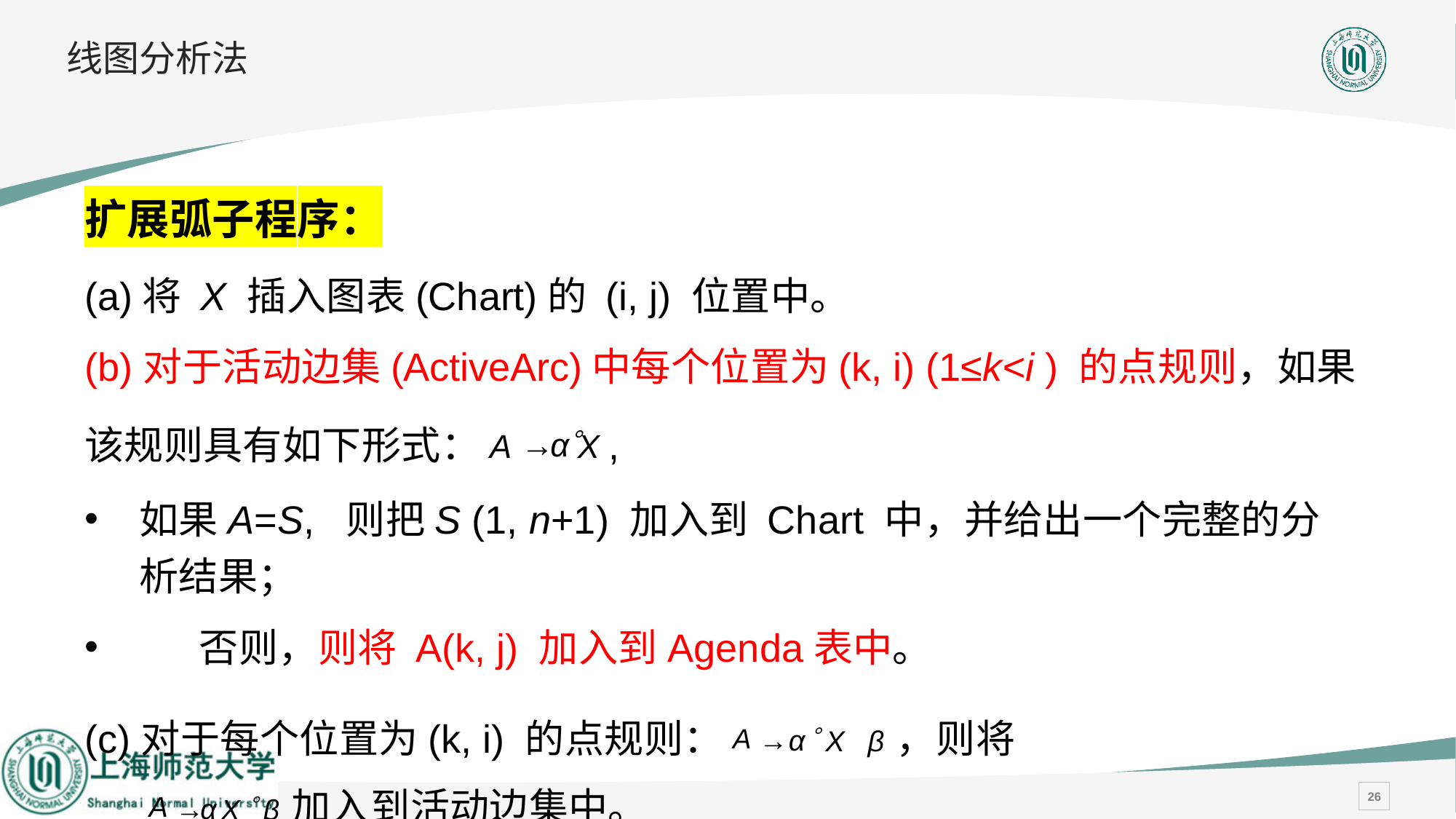

# 线图分析法
扩展弧子程序：
(a)将 X 插入图表(Chart)的(i, j) 位置中。
(b)对于活动边集(ActiveArc)中每个位置为(k, i) (1≤k<i ) 的点规则，如果该规则具有如下形式：A →α°X ,
如果A=S,  则把S (1, n+1) 加入到Chart 中，并给出一个完整的分析结果；
	否则，则将 A(k, j) 加入到Agenda表中。
(c)对于每个位置为(k, i) 的点规则：A → α ° X   β，则将
A →α X ° β加入到活动边集中。